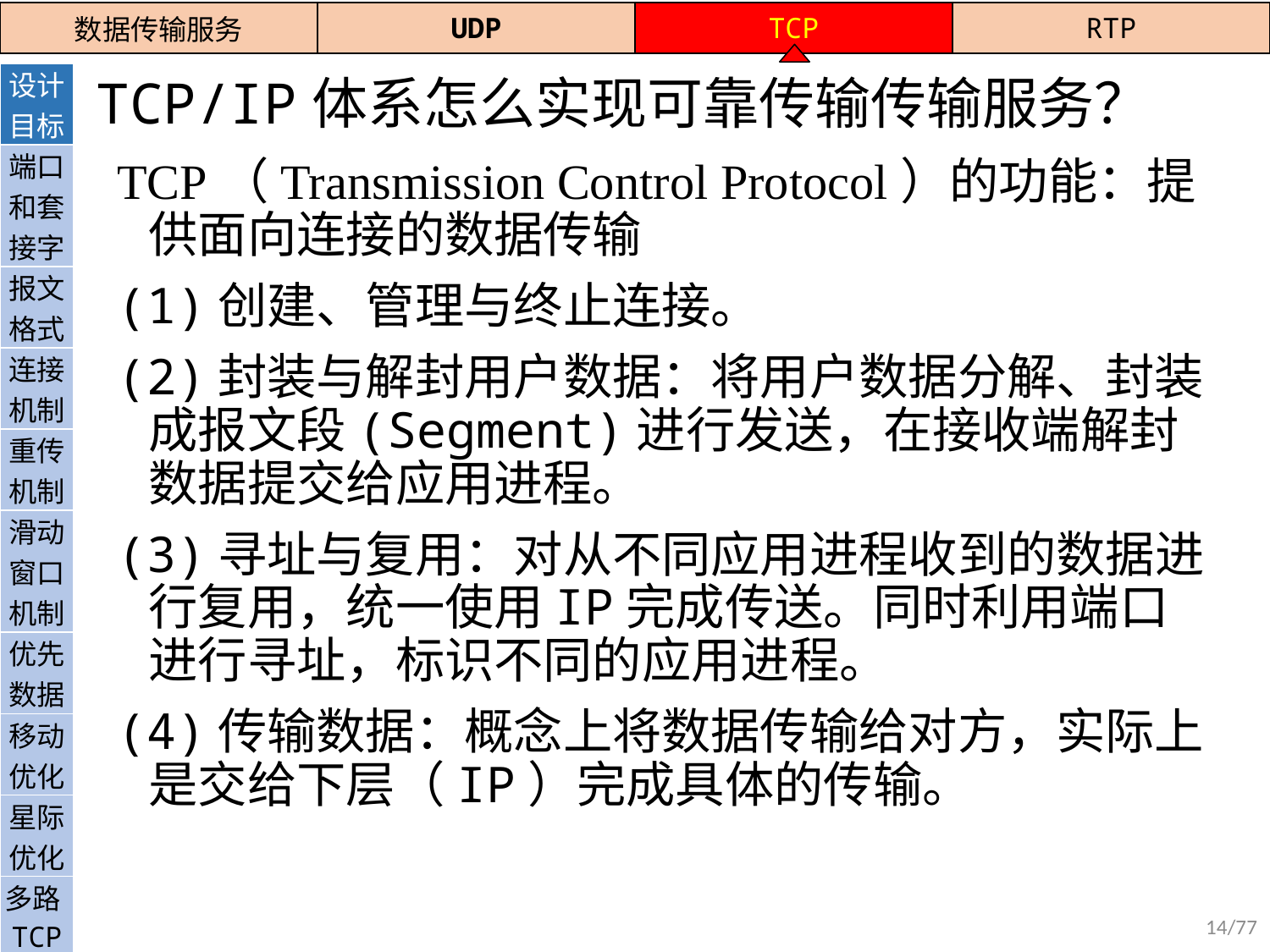

| 数据传输服务 | UDP | TCP | RTP |
| --- | --- | --- | --- |

TCP/IP体系怎么实现可靠传输传输服务？
| 设计目标 |
| --- |
| 端口和套接字 |
| 报文格式 |
| 连接机制 |
| 重传机制 |
| 滑动窗口机制 |
| 优先数据 |
| 移动优化 |
| 星际优化 |
| 多路TCP |
| QUIC |
TCP（Transmission Control Protocol）的功能：提供面向连接的数据传输
(1)创建、管理与终止连接。
(2)封装与解封用户数据：将用户数据分解、封装成报文段(Segment)进行发送，在接收端解封数据提交给应用进程。
(3)寻址与复用：对从不同应用进程收到的数据进行复用，统一使用IP完成传送。同时利用端口进行寻址，标识不同的应用进程。
(4)传输数据：概念上将数据传输给对方，实际上是交给下层（IP）完成具体的传输。
14/77